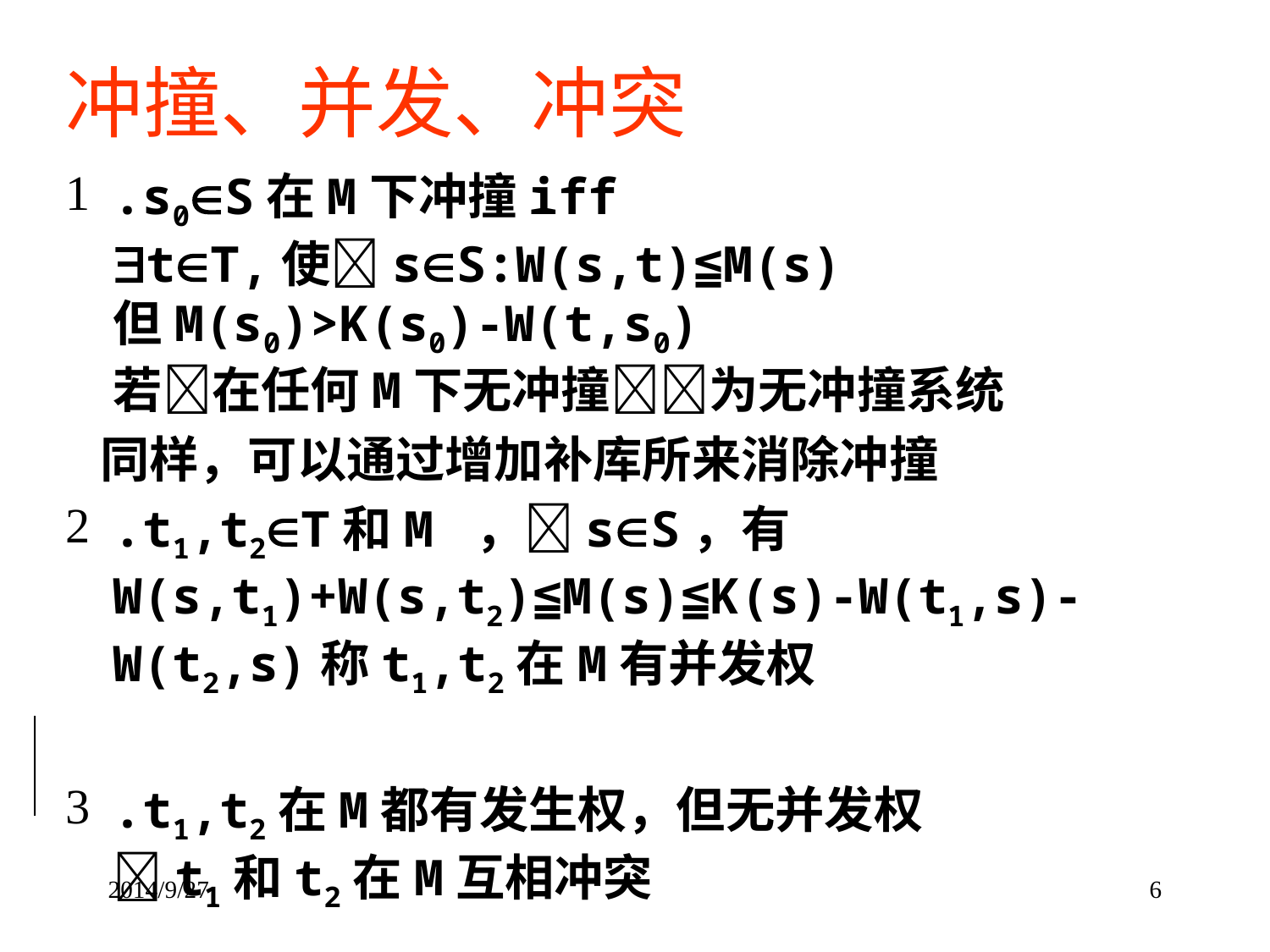

# 冲撞、并发、冲突
.s0∈S在M下冲撞iff
∃t∈T,使∀s∈S:W(s,t)≦M(s)
但M(s0)>K(s0)-W(t,s0)
若Σ在任何M下无冲撞⇒Σ为无冲撞系统
  同样，可以通过增加补库所来消除冲撞
.t1,t2∈T和M ，∀s∈S，有W(s,t1)+W(s,t2)≦M(s)≦K(s)-W(t1,s)-W(t2,s)称t1,t2在M有并发权

.t1,t2在M都有发生权，但无并发权
⇒t1和t2在M互相冲突
2014/9/27
6